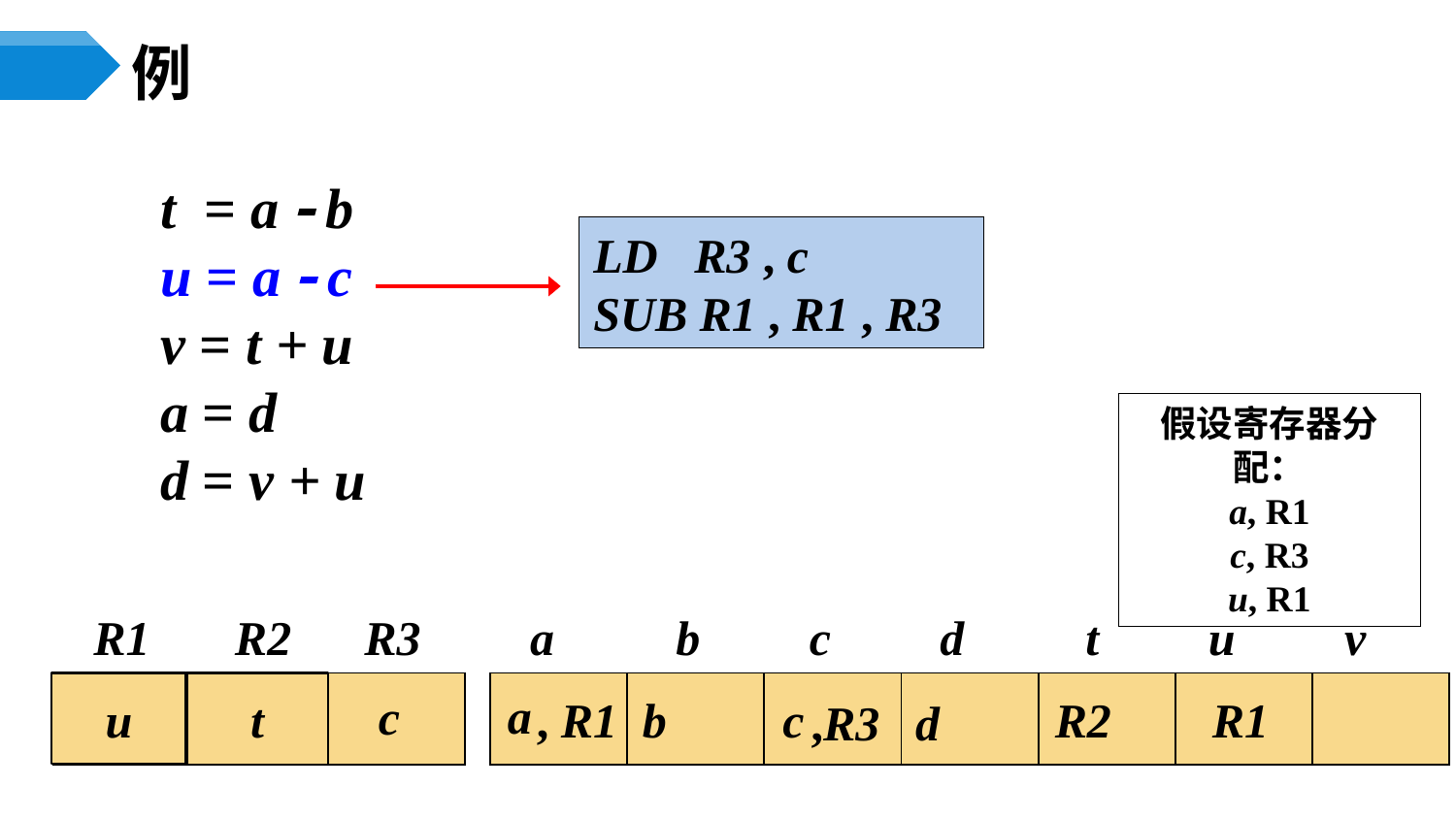

# 例
t  = a − b
u = a − c
v = t + u
a = d
d = v + u

LD   R3 , c
SUB R1 , R1 , R3
假设寄存器分配：
a, R1
c, R3
u, R1
   R1       R2      R3         a          b         c         d          t         u         v
u
|  |  |  |
| --- | --- | --- |
|  |  |  |  |  |  |  |
| --- | --- | --- | --- | --- | --- | --- |
t
a
b
a
c
c
R2
R1
b
, R1
,R3
d